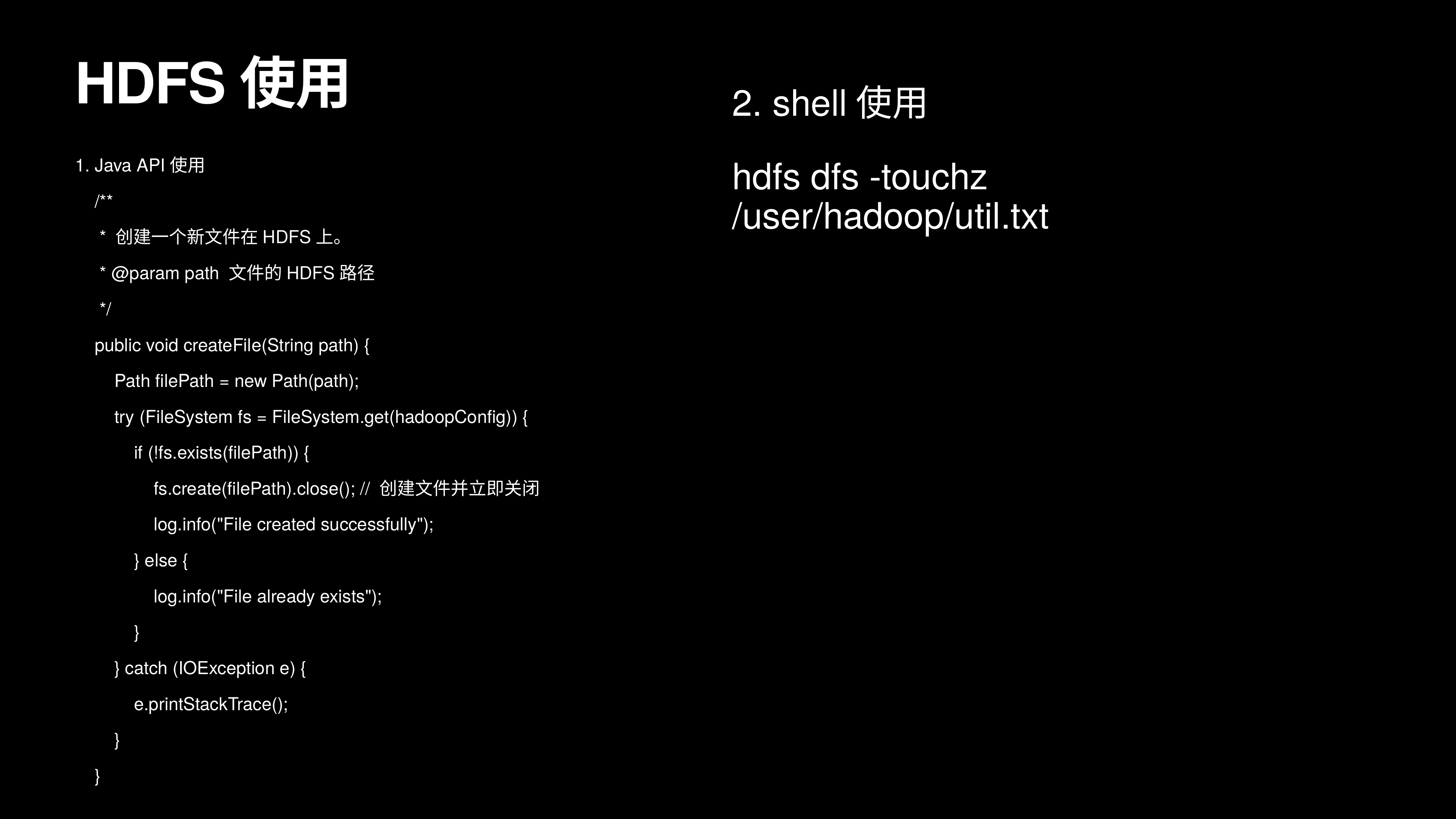

# HDFS使用
2. shell使用
hdfs dfs -touchz /user/hadoop/util.txt
1. Java API使用
    /**
     * 创建一个新文件在HDFS上。
     * @param path 文件的HDFS路径
     */
    public void createFile(String path) {
        Path filePath = new Path(path);
        try (FileSystem fs = FileSystem.get(hadoopConfig)) {
            if (!fs.exists(filePath)) {
                fs.create(filePath).close(); // 创建文件并立即关闭
                log.info("File created successfully");
            } else {
                log.info("File already exists");
            }
        } catch (IOException e) {
            e.printStackTrace();
        }
    }